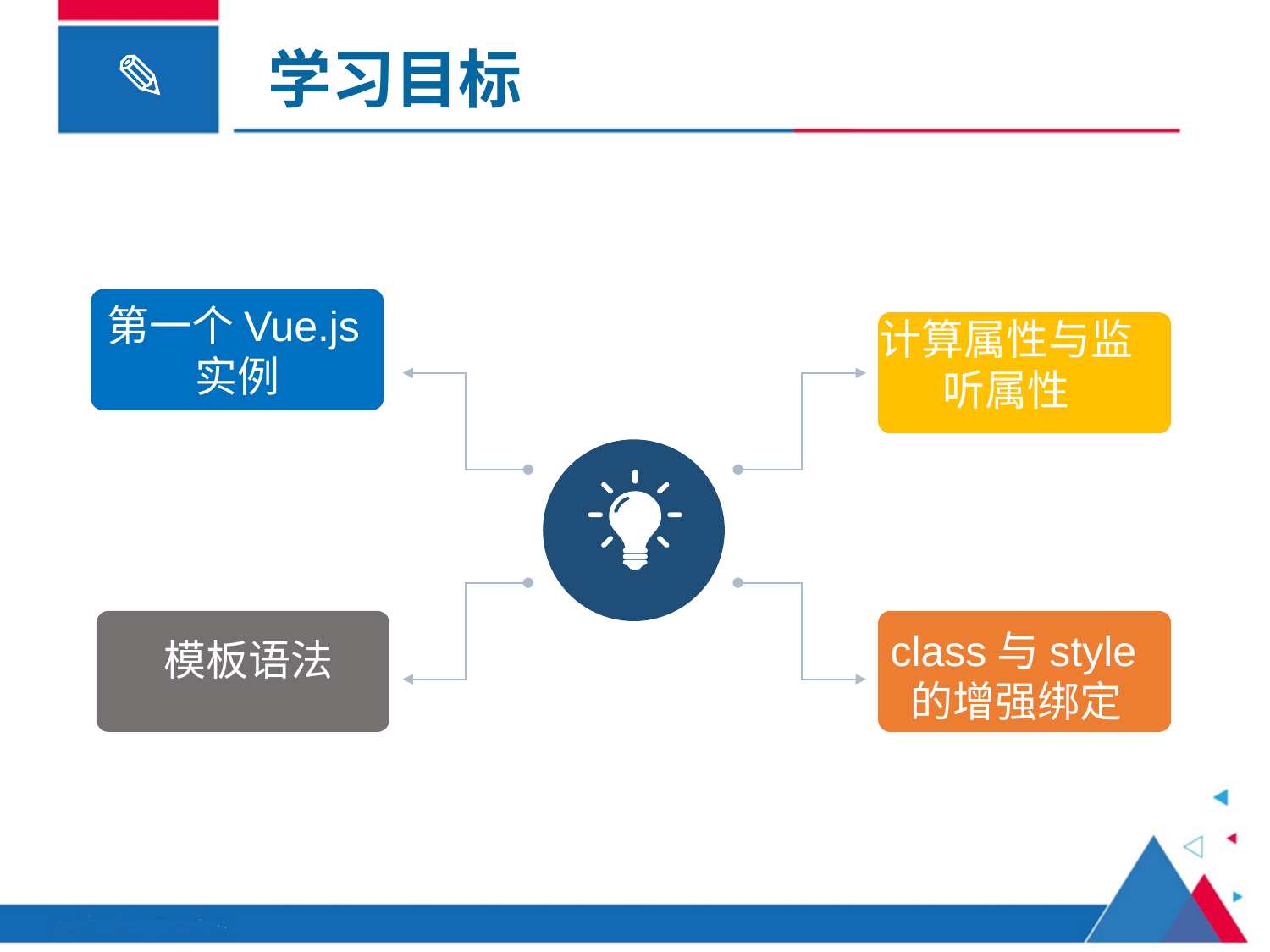

# 学习目标
第一个Vue.js实例
计算属性与监听属性

组件简介

模板语法

class与style的增强绑定